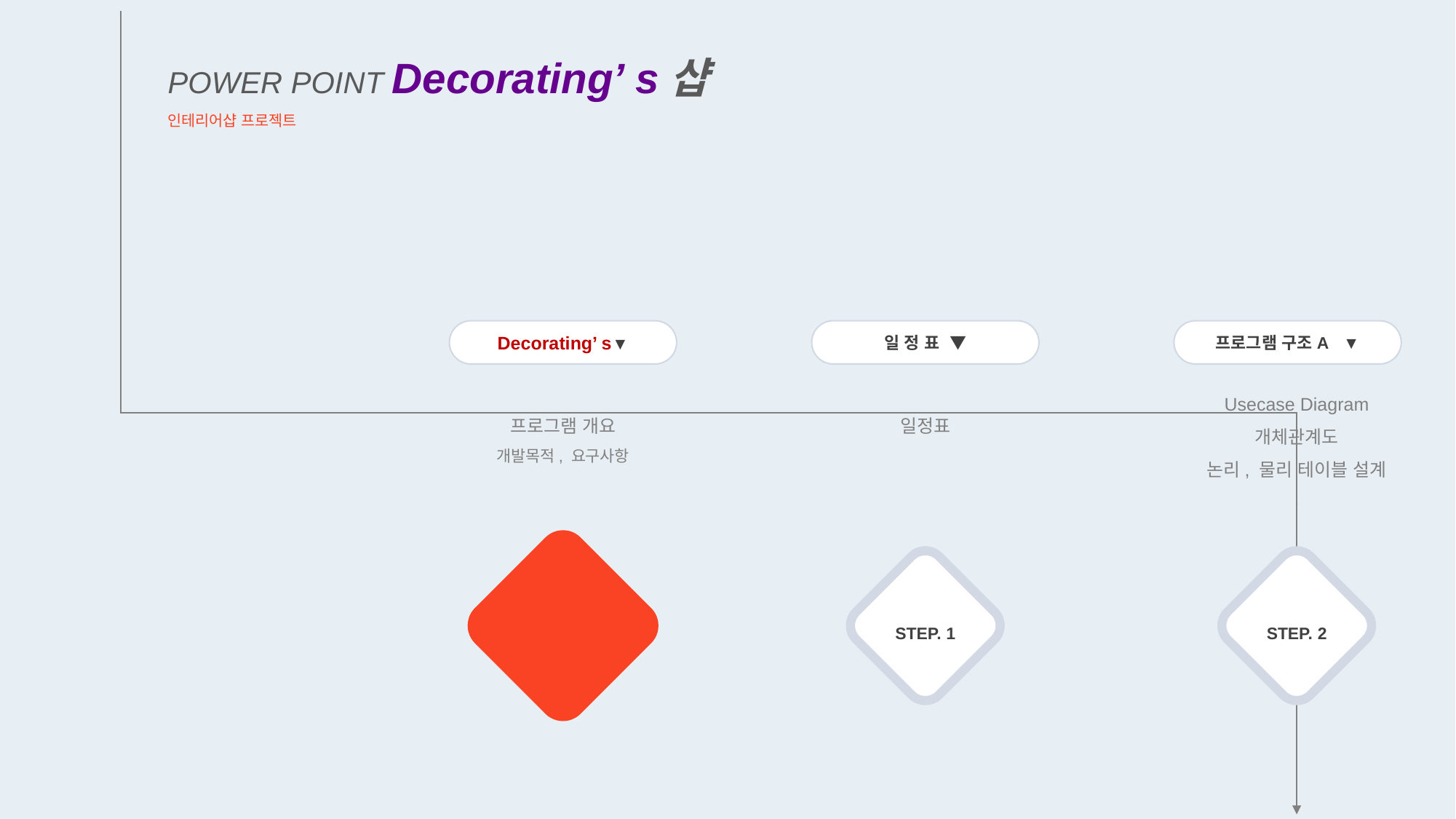

POWER POINT Decorating’ s샵
인테리어샵 프로젝트
Decorating’ s▼
일 정 표  ▼
프로그램 구조A   ▼
일정표
프로그램 개요
개발목적, 요구사항
Usecase Diagram
개체관계도
논리, 물리 테이블 설계
.

PROJECT
START
STEP. 1
STEP. 2